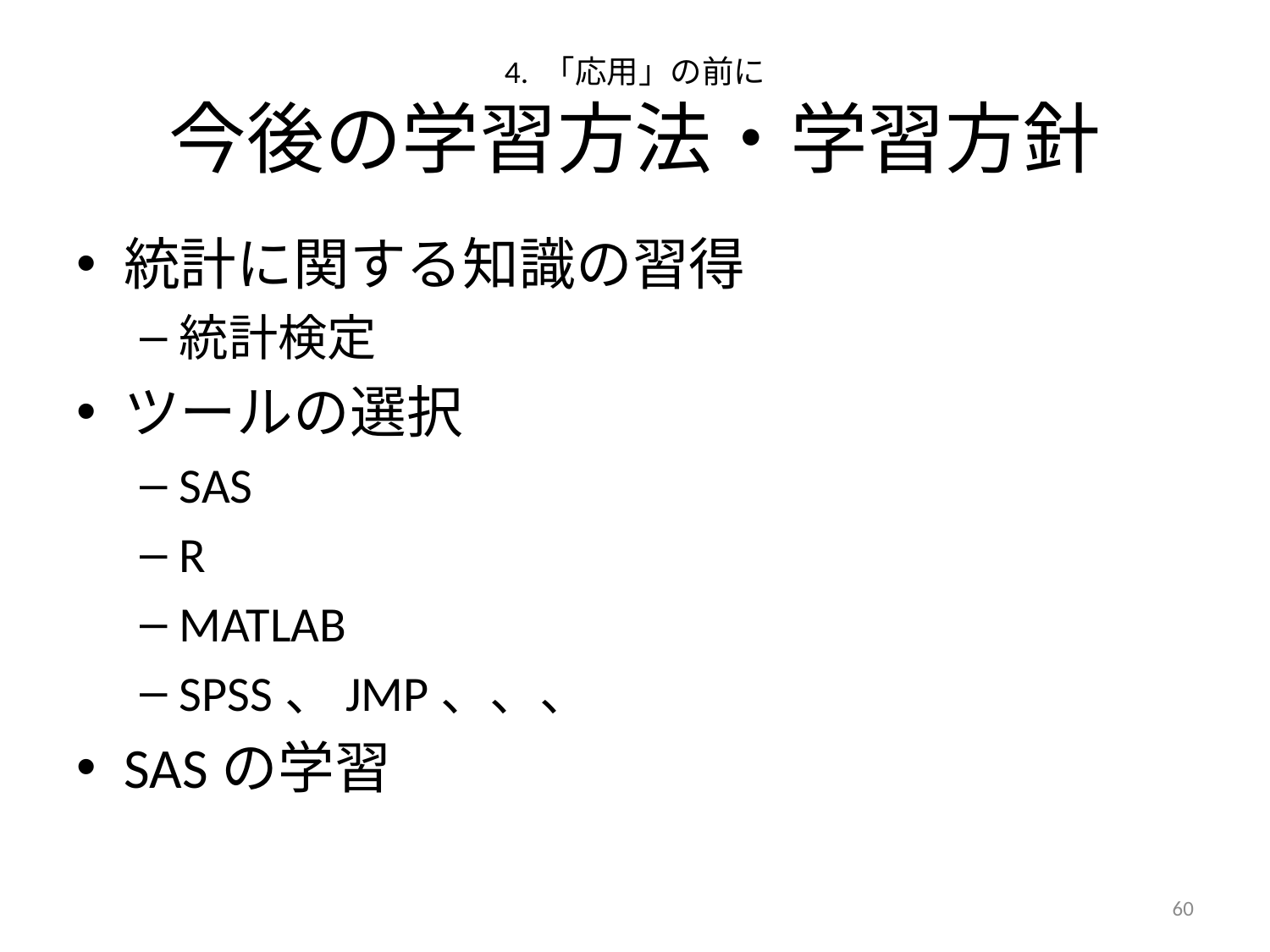

# 4. 「応用」の前に 今後の学習方法・学習方針
統計に関する知識の習得
統計検定
ツールの選択
SAS
R
MATLAB
SPSS、JMP、、、
SASの学習
60